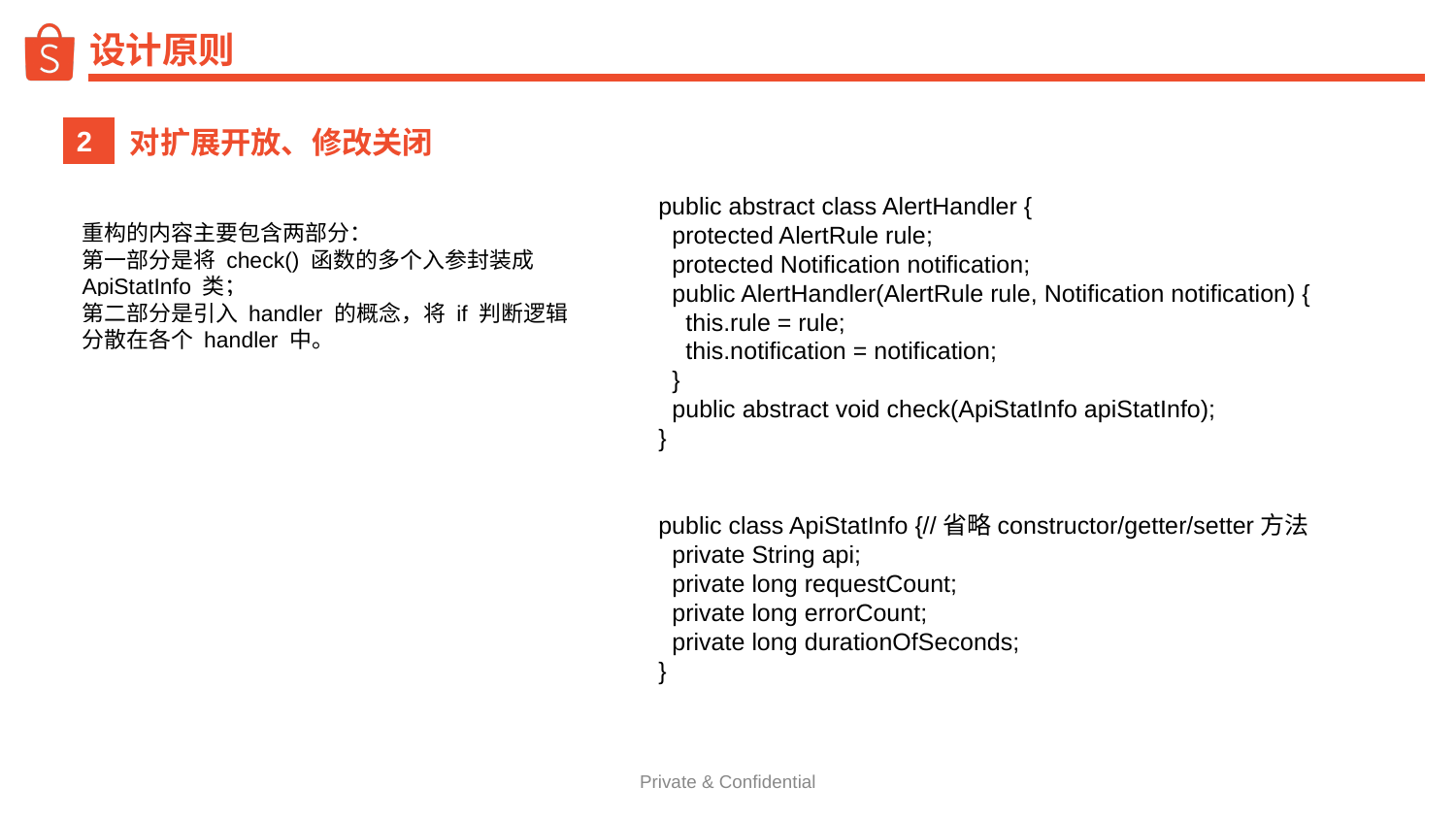

# 设计原则
对扩展开放、修改关闭
2

public abstract class AlertHandler {
  protected AlertRule rule;
  protected Notification notification;
  public AlertHandler(AlertRule rule, Notification notification) {
    this.rule = rule;
    this.notification = notification;
  }
  public abstract void check(ApiStatInfo apiStatInfo);
}

public class ApiStatInfo {//省略constructor/getter/setter方法
  private String api;
  private long requestCount;
  private long errorCount;
  private long durationOfSeconds;
}

重构的内容主要包含两部分：
第一部分是将 check() 函数的多个入参封装成 ApiStatInfo 类；
第二部分是引入 handler 的概念，将 if 判断逻辑分散在各个 handler 中。